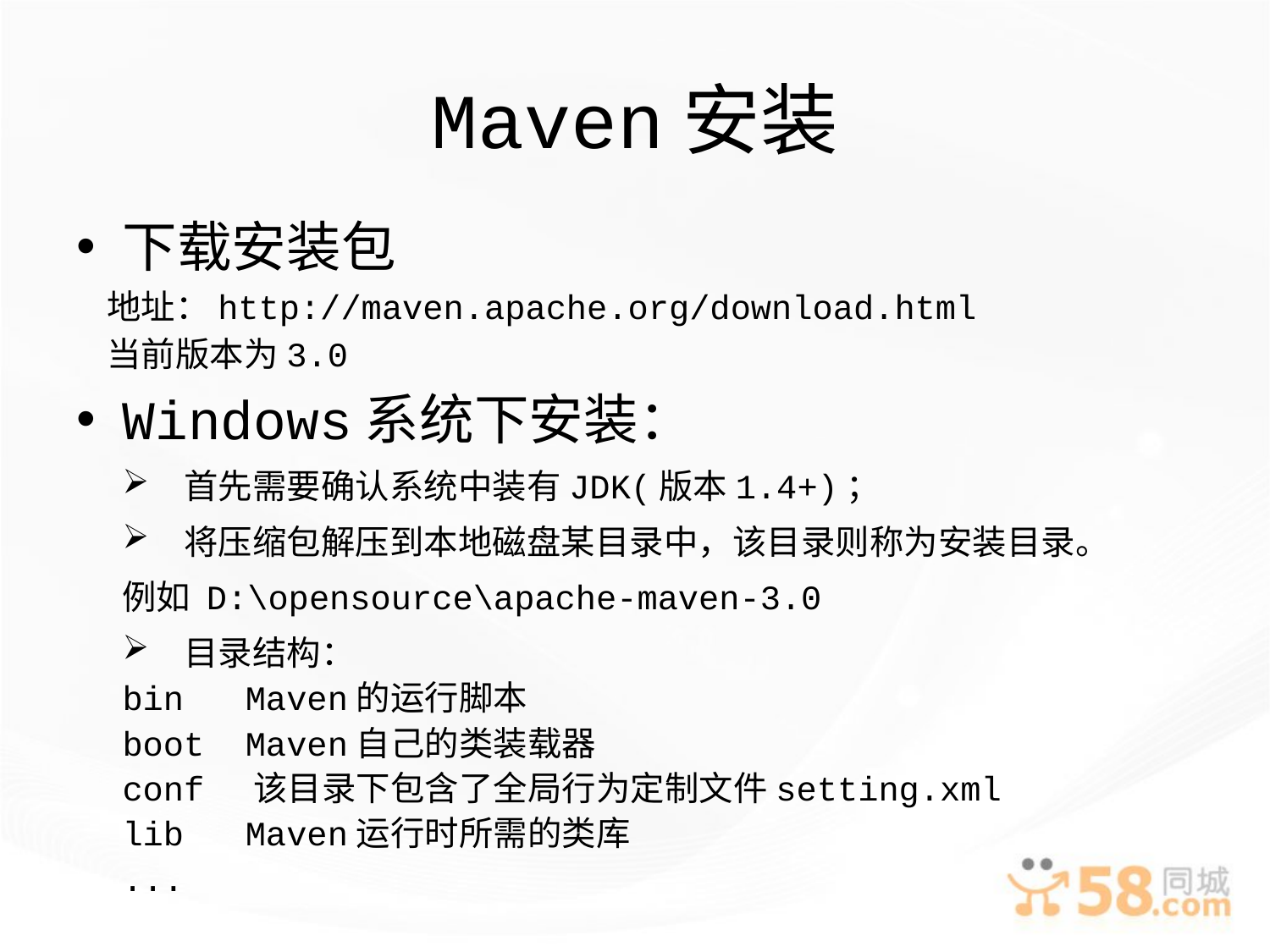

# Maven安装
下载安装包
   地址：http://maven.apache.org/download.html
   当前版本为3.0
Windows系统下安装：
首先需要确认系统中装有JDK(版本1.4+)；
将压缩包解压到本地磁盘某目录中，该目录则称为安装目录。
例如 D:\opensource\apache-maven-3.0
目录结构：
bin   Maven的运行脚本
boot  Maven自己的类装载器
conf  该目录下包含了全局行为定制文件setting.xml
lib   Maven运行时所需的类库
...